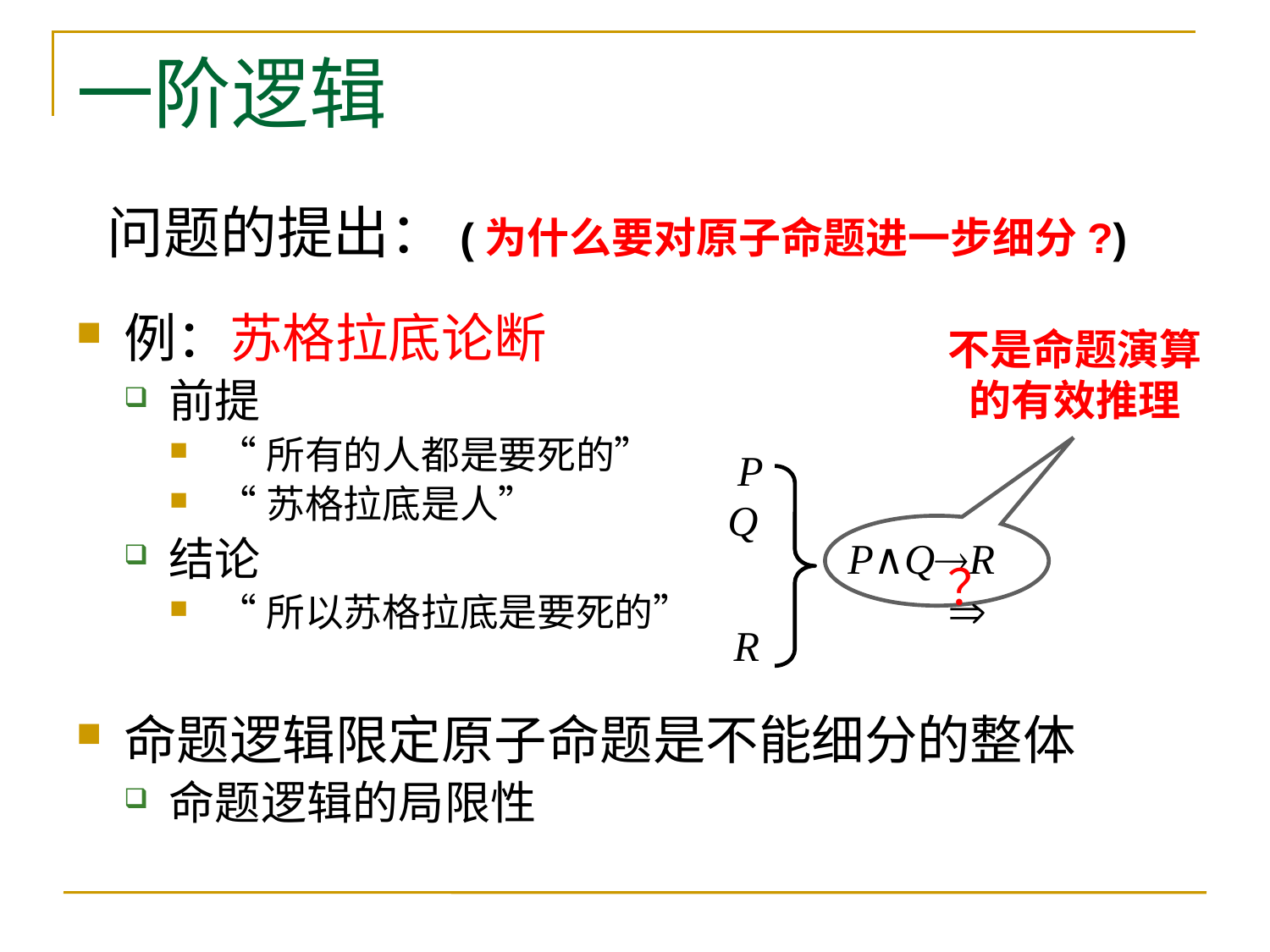

# 一阶逻辑
问题的提出：(为什么要对原子命题进一步细分?)
例：苏格拉底论断
前提
“所有的人都是要死的”
“苏格拉底是人”
结论
“所以苏格拉底是要死的”

命题逻辑限定原子命题是不能细分的整体
命题逻辑的局限性
不是命题演算的有效推理
P

Q

P∧Q→R
？
⇒
R